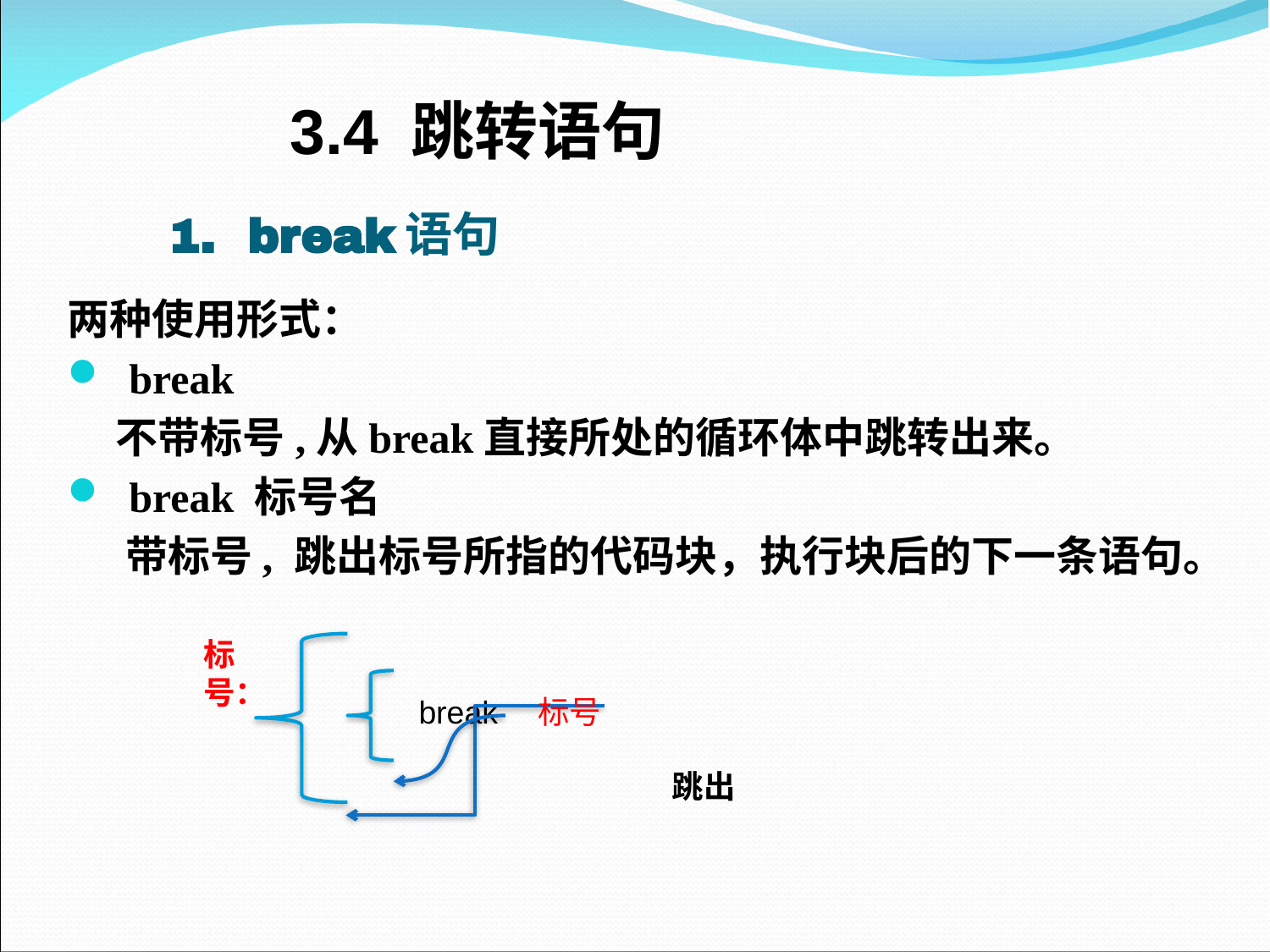

3.4 跳转语句
# 1.  break语句
两种使用形式：
  break
    不带标号,从break直接所处的循环体中跳转出来。
  break 标号名
     带标号, 跳出标号所指的代码块，执行块后的下一条语句。
标号：

标号
break
跳出